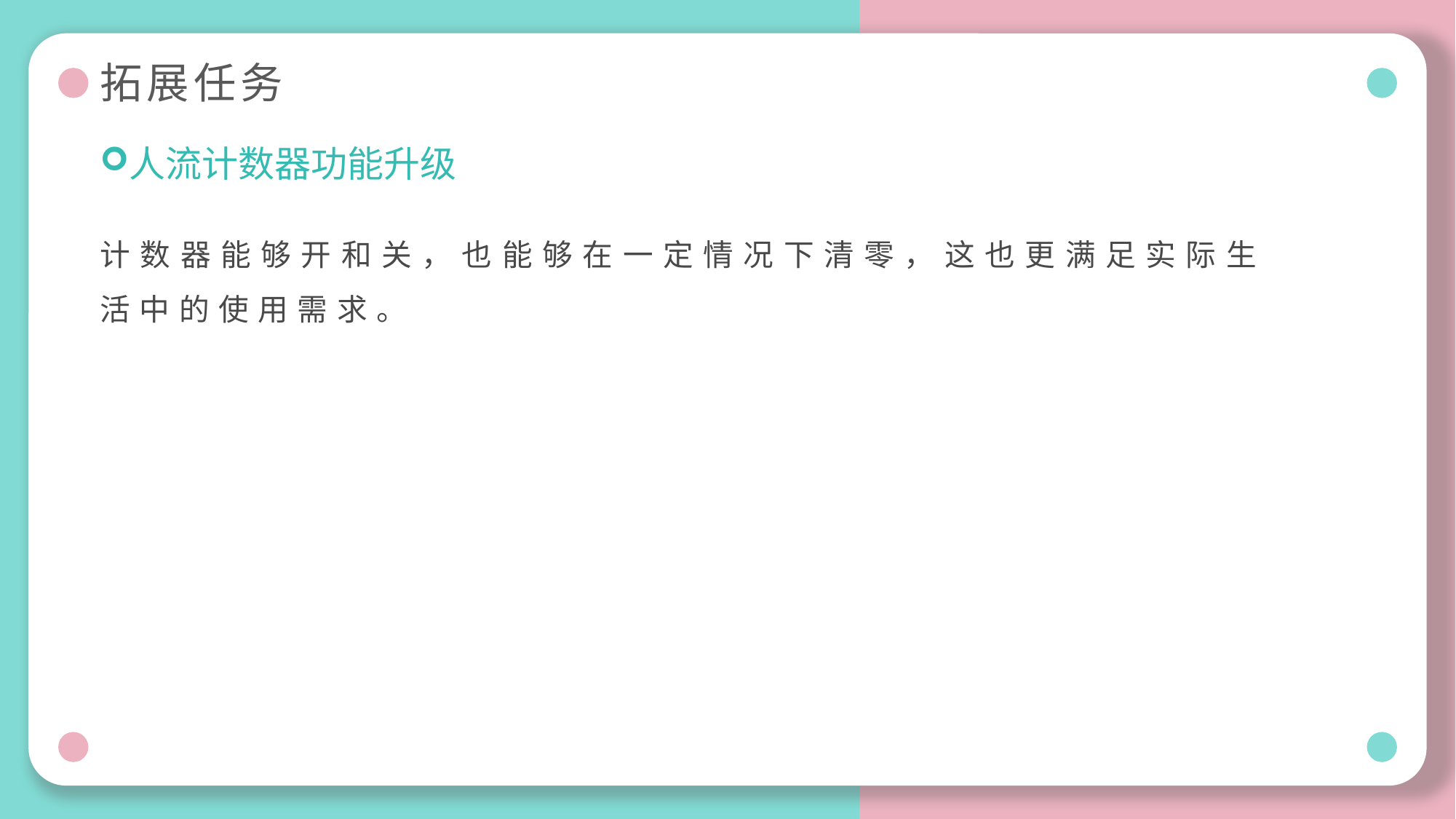

# 拓展任务
人流计数器功能升级
计数器能够开和关，也能够在一定情况下清零，这也更满足实际生活中的使用需求。